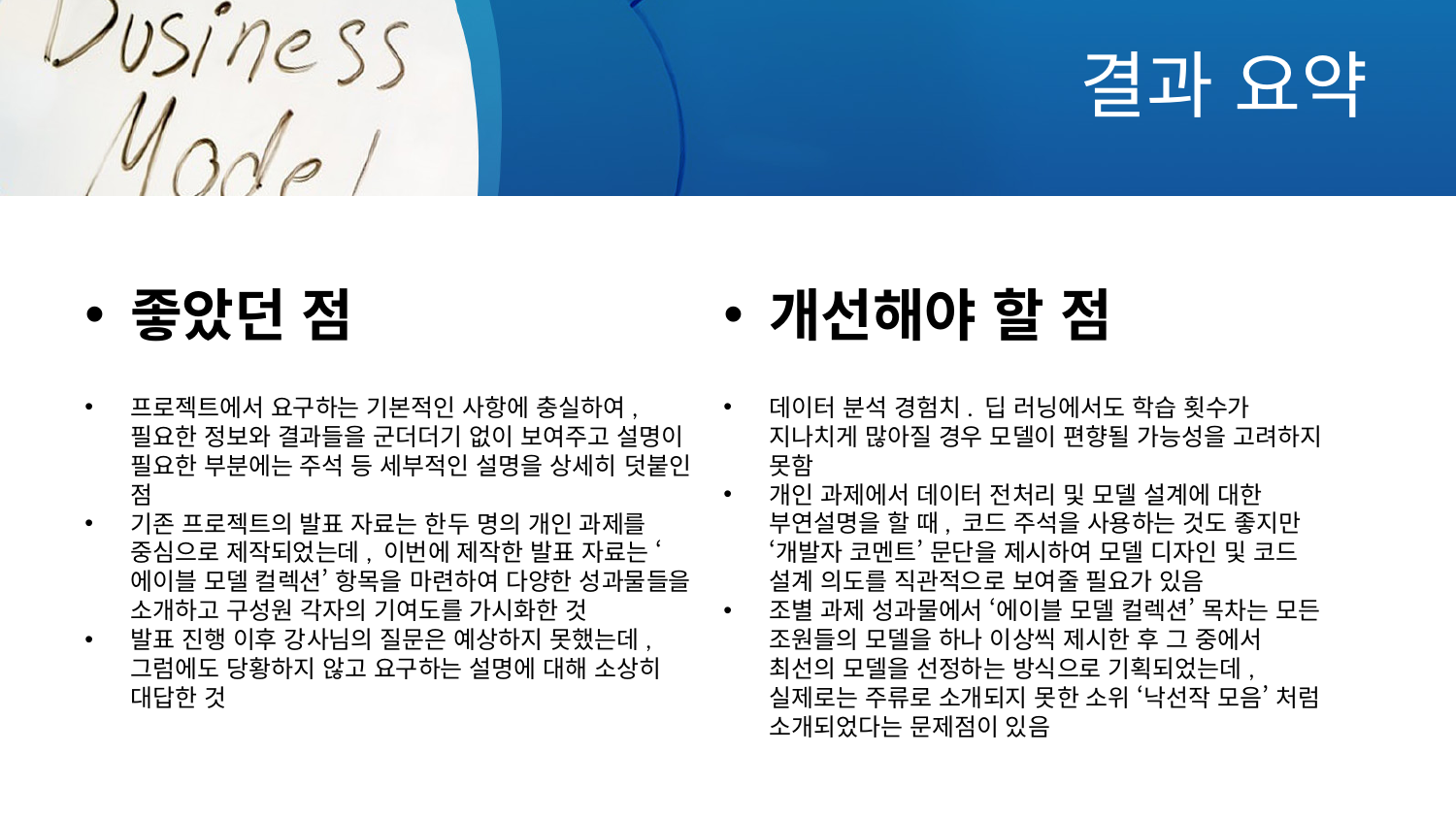

# 결과 요약
좋았던 점
개선해야 할 점
프로젝트에서 요구하는 기본적인 사항에 충실하여, 필요한 정보와 결과들을 군더더기 없이 보여주고 설명이 필요한 부분에는 주석 등 세부적인 설명을 상세히 덧붙인 점
기존 프로젝트의 발표 자료는 한두 명의 개인 과제를 중심으로 제작되었는데, 이번에 제작한 발표 자료는 ‘에이블 모델 컬렉션’ 항목을 마련하여 다양한 성과물들을 소개하고 구성원 각자의 기여도를 가시화한 것
발표 진행 이후 강사님의 질문은 예상하지 못했는데, 그럼에도 당황하지 않고 요구하는 설명에 대해 소상히 대답한 것
데이터 분석 경험치. 딥 러닝에서도 학습 횟수가 지나치게 많아질 경우 모델이 편향될 가능성을 고려하지 못함
개인 과제에서 데이터 전처리 및 모델 설계에 대한 부연설명을 할 때, 코드 주석을 사용하는 것도 좋지만 ‘개발자 코멘트’ 문단을 제시하여 모델 디자인 및 코드 설계 의도를 직관적으로 보여줄 필요가 있음
조별 과제 성과물에서 ‘에이블 모델 컬렉션’ 목차는 모든 조원들의 모델을 하나 이상씩 제시한 후 그 중에서 최선의 모델을 선정하는 방식으로 기획되었는데, 실제로는 주류로 소개되지 못한 소위 ‘낙선작 모음’ 처럼 소개되었다는 문제점이 있음